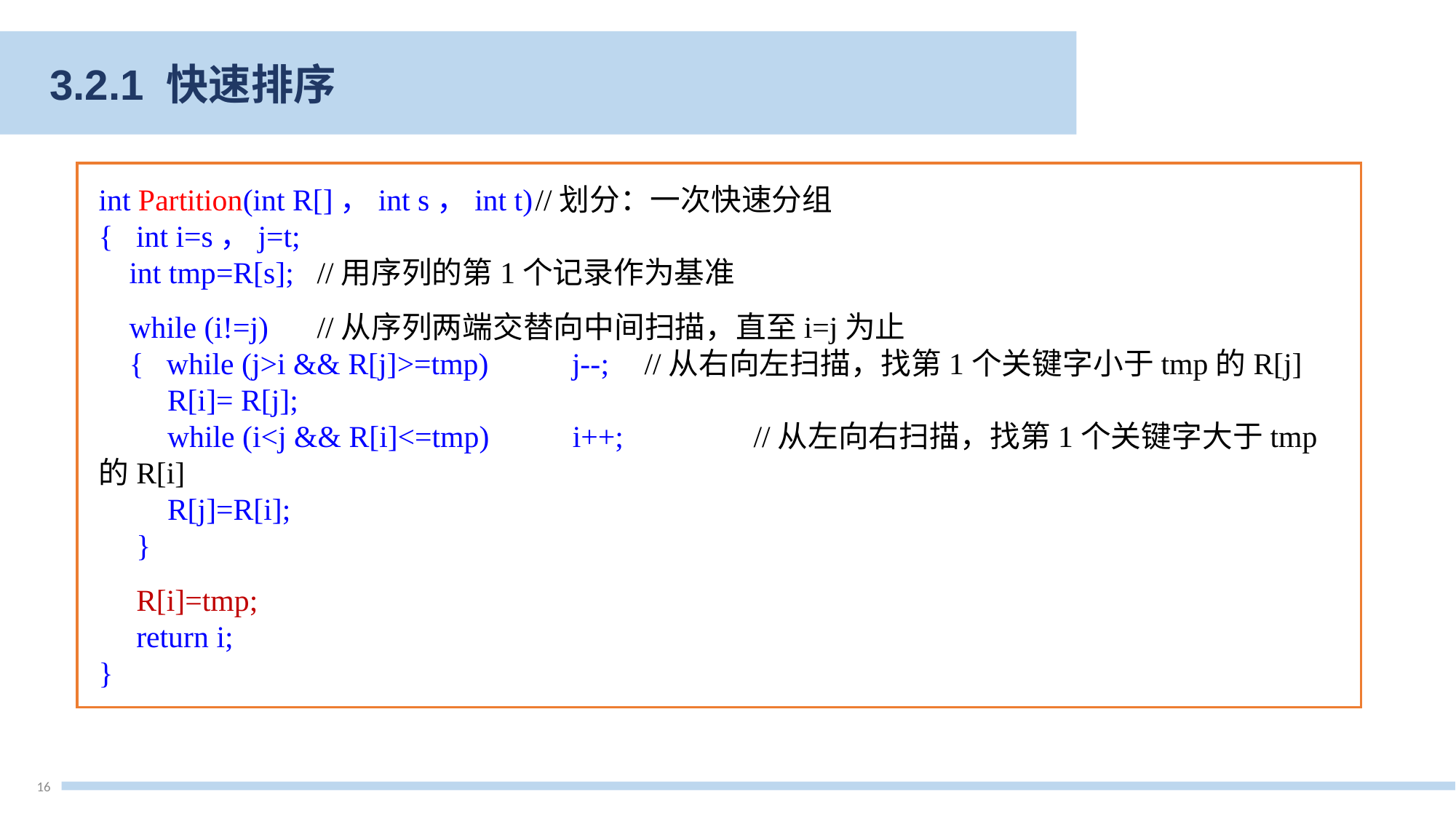

3.2.1 快速排序
int Partition(int R[]，int s，int t)	//划分：一次快速分组
{   int i=s，j=t;
    int tmp=R[s];	//用序列的第1个记录作为基准
    while (i!=j)	//从序列两端交替向中间扫描，直至i=j为止
    {   while (j>i && R[j]>=tmp) 　　j--;    	//从右向左扫描，找第1个关键字小于tmp的R[j]
         R[i]= R[j];
         while (i<j && R[i]<=tmp) 　　i++;   	//从左向右扫描，找第1个关键字大于tmp的R[i]
         R[j]=R[i];
　}
　R[i]=tmp;
　return i;
}
16